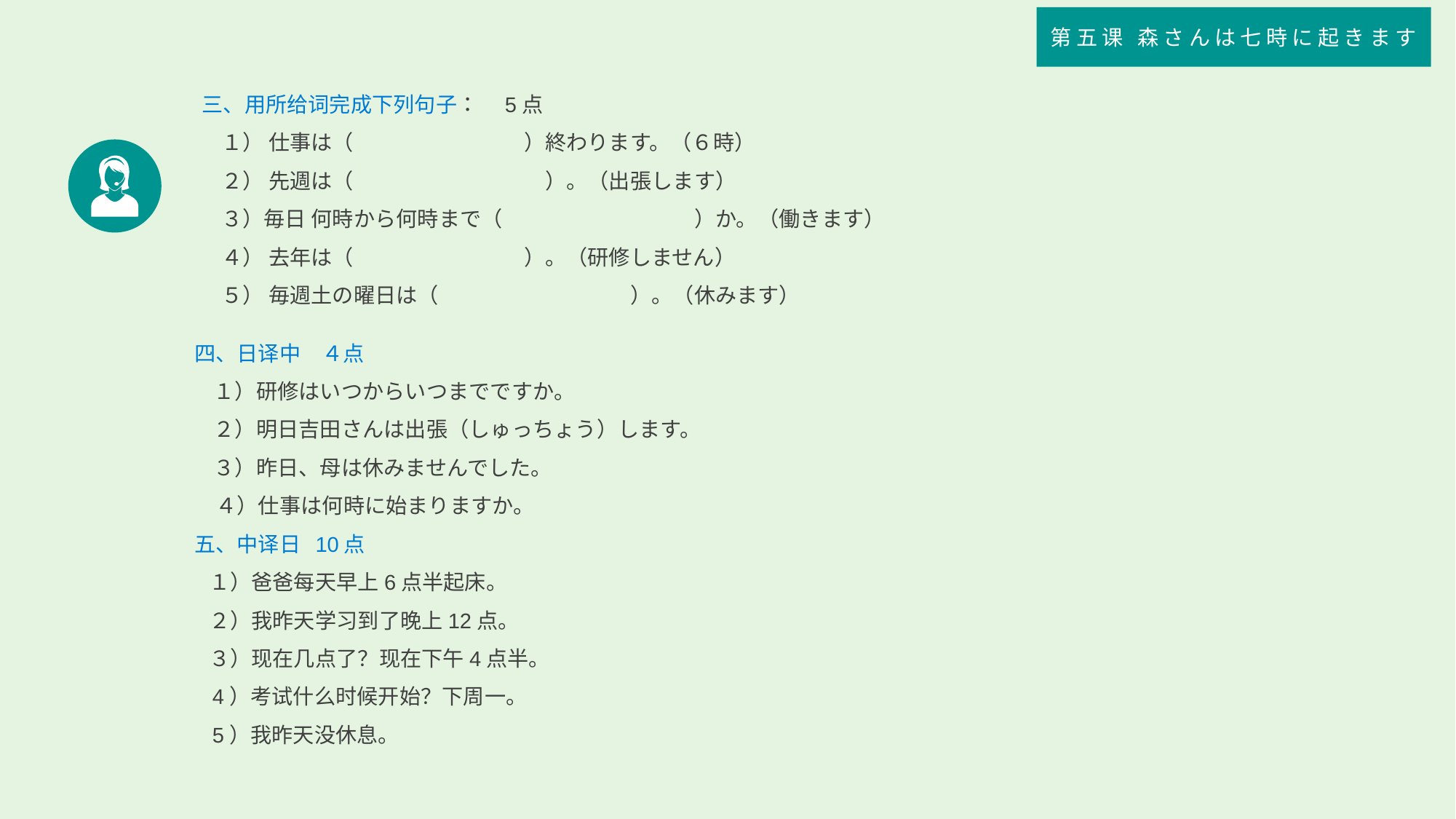

第五课 森さんは七時に起きます
三、用所给词完成下列句子：　5点
   １） 仕事は（　　　　　　　　）終わります。（６時）
   ２） 先週は（　　　　　　　　　）。（出張します）
   ３）毎日 何時から何時まで（　　　　　　　　　）か。（働きます）
   ４） 去年は（　　　　　　　　）。（研修しません）
   ５） 毎週土の曜日は（　　　　　　　　　）。（休みます）

四、日译中　４点
   １）研修はいつからいつまでですか。
   ２）明日吉田さんは出張（しゅっちょう）します。
   ３）昨日、母は休みませんでした。
　４）仕事は何時に始まりますか。
五、中译日  10点
  １）爸爸每天早上6点半起床。
  ２）我昨天学习到了晚上12点。
  ３）现在几点了？现在下午4点半。
   4）考试什么时候开始？下周一。
   5）我昨天没休息。